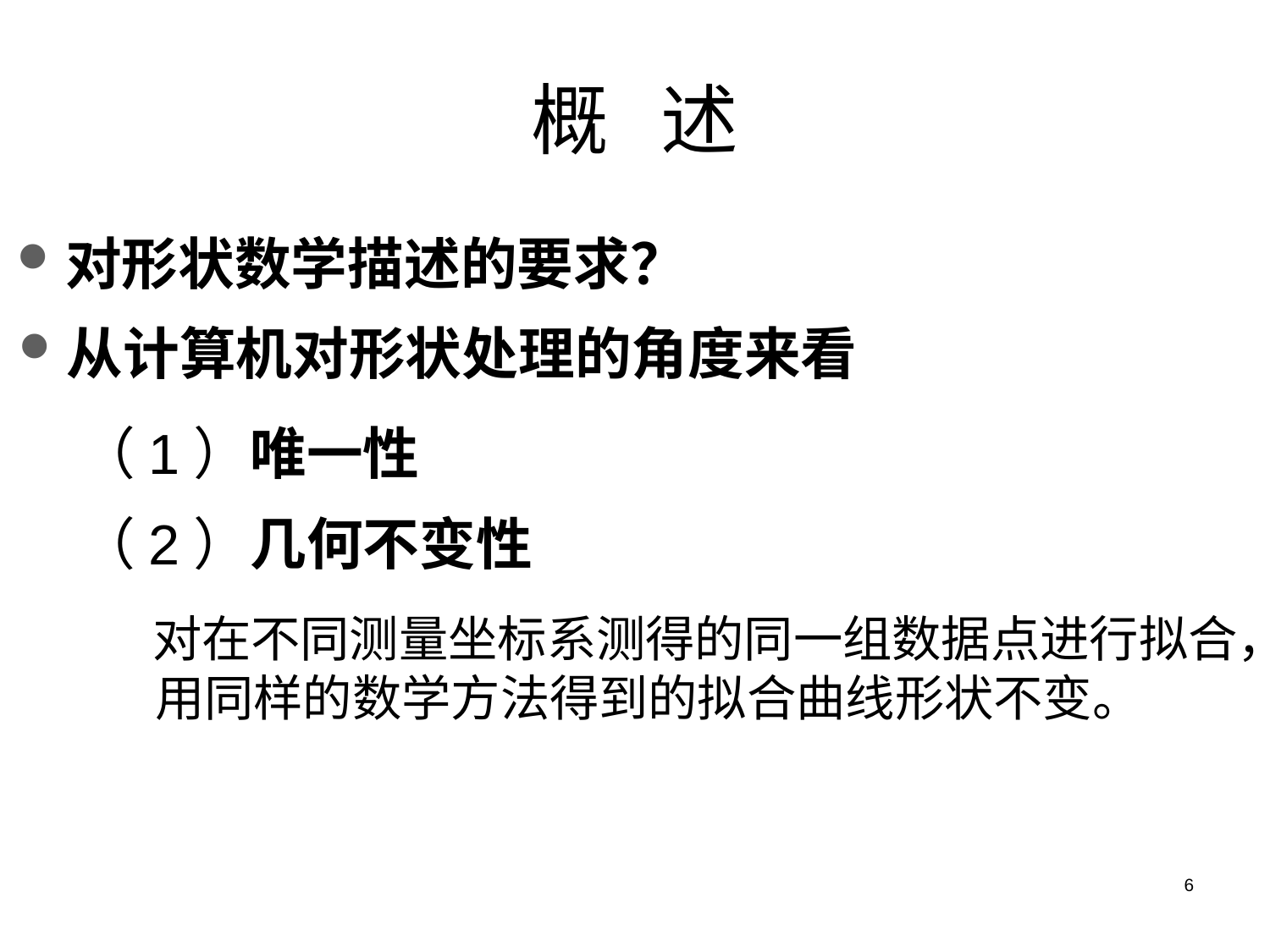

# 概   述
对形状数学描述的要求？

从计算机对形状处理的角度来看

（1）唯一性

（2）几何不变性

   对在不同测量坐标系测得的同一组数据点进行拟合，用同样的数学方法得到的拟合曲线形状不变。

6